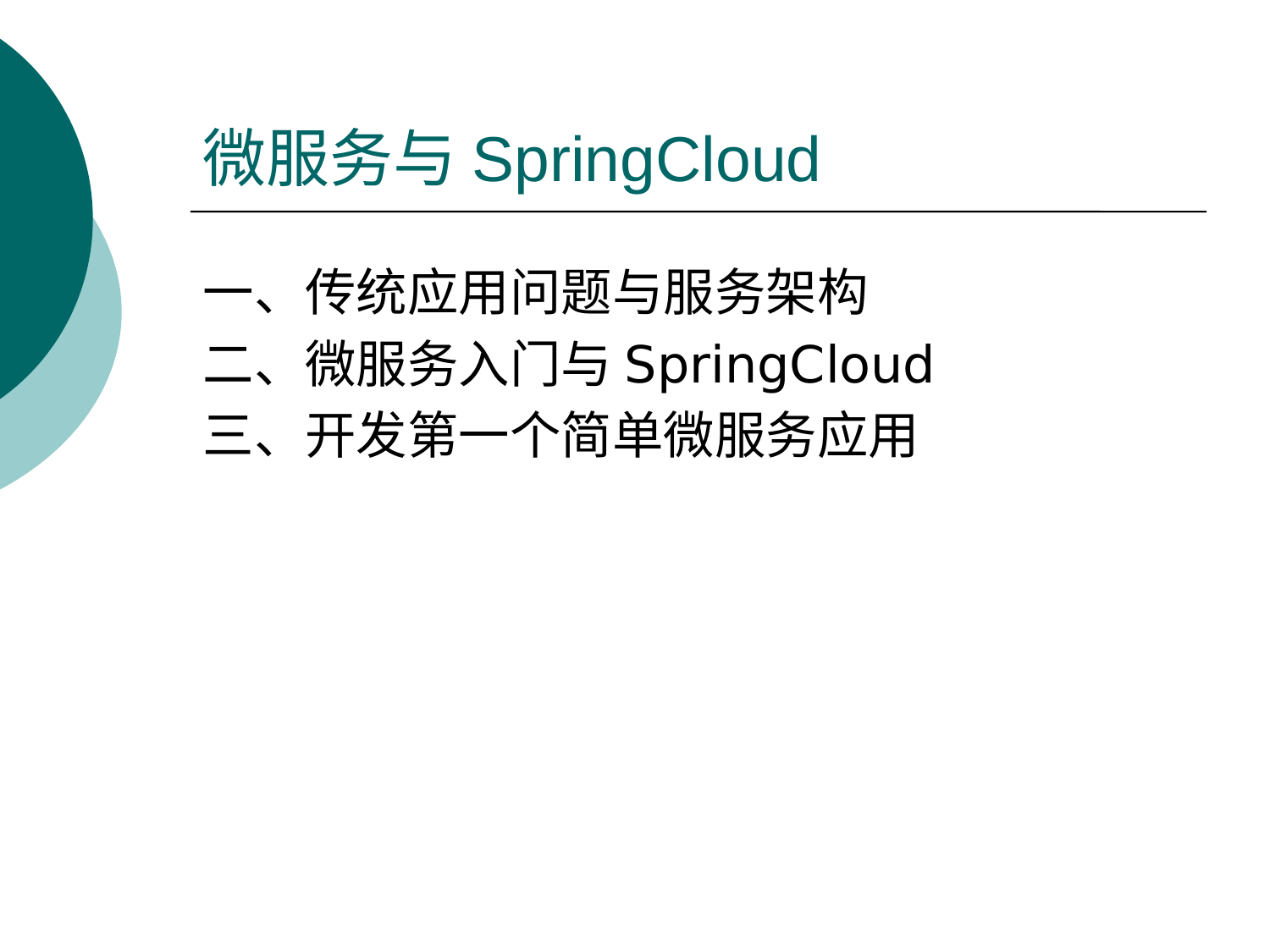

# 微服务与SpringCloud
一、传统应用问题与服务架构
二、微服务入门与SpringCloud
三、开发第一个简单微服务应用